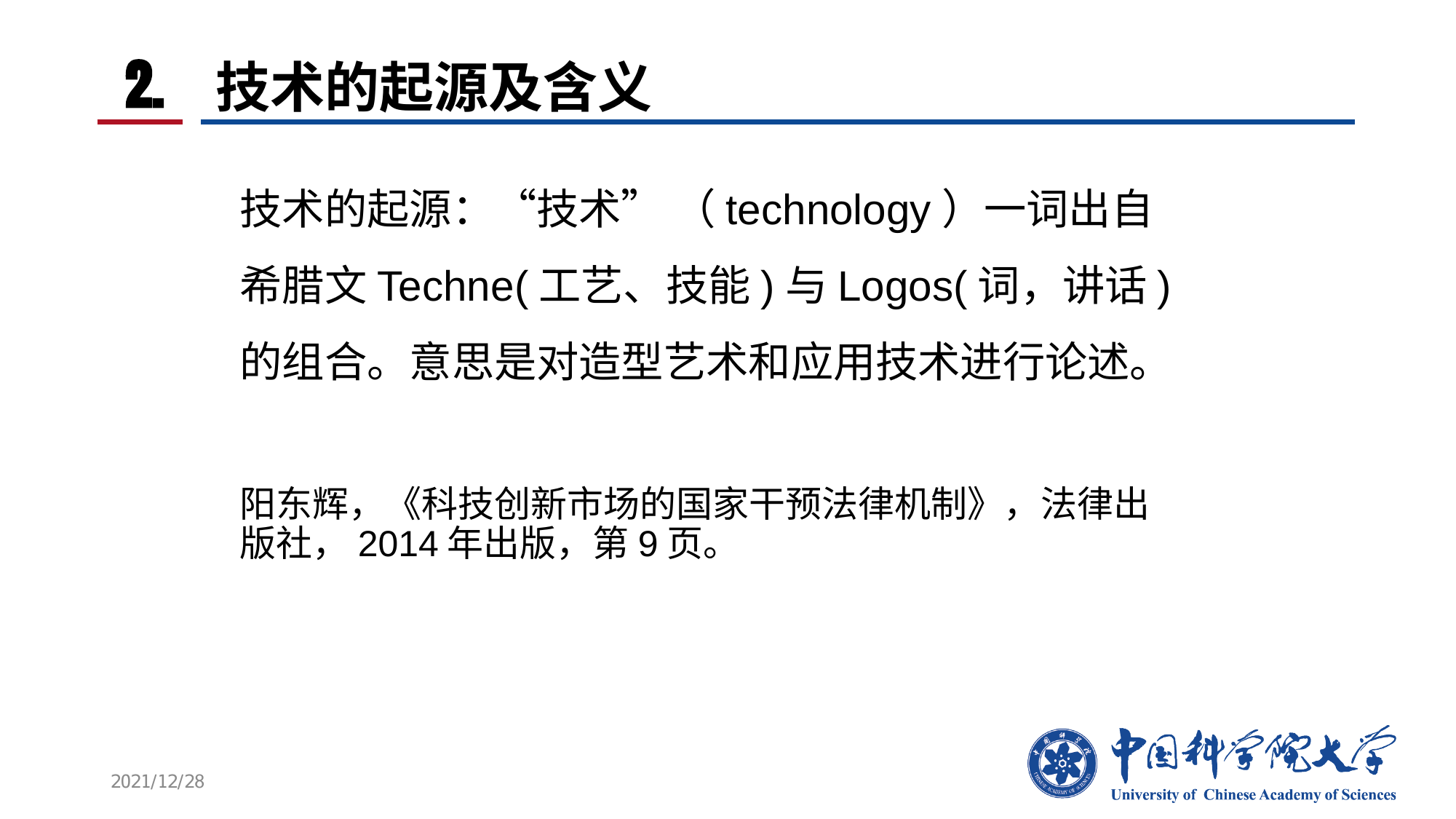

# 2.   技术的起源及含义
技术的起源：“技术” （technology）一词出自希腊文Techne(工艺、技能)与Logos(词，讲话)的组合。意思是对造型艺术和应用技术进行论述。

阳东辉，《科技创新市场的国家干预法律机制》，法律出版社，2014年出版，第9页。

2021/12/28